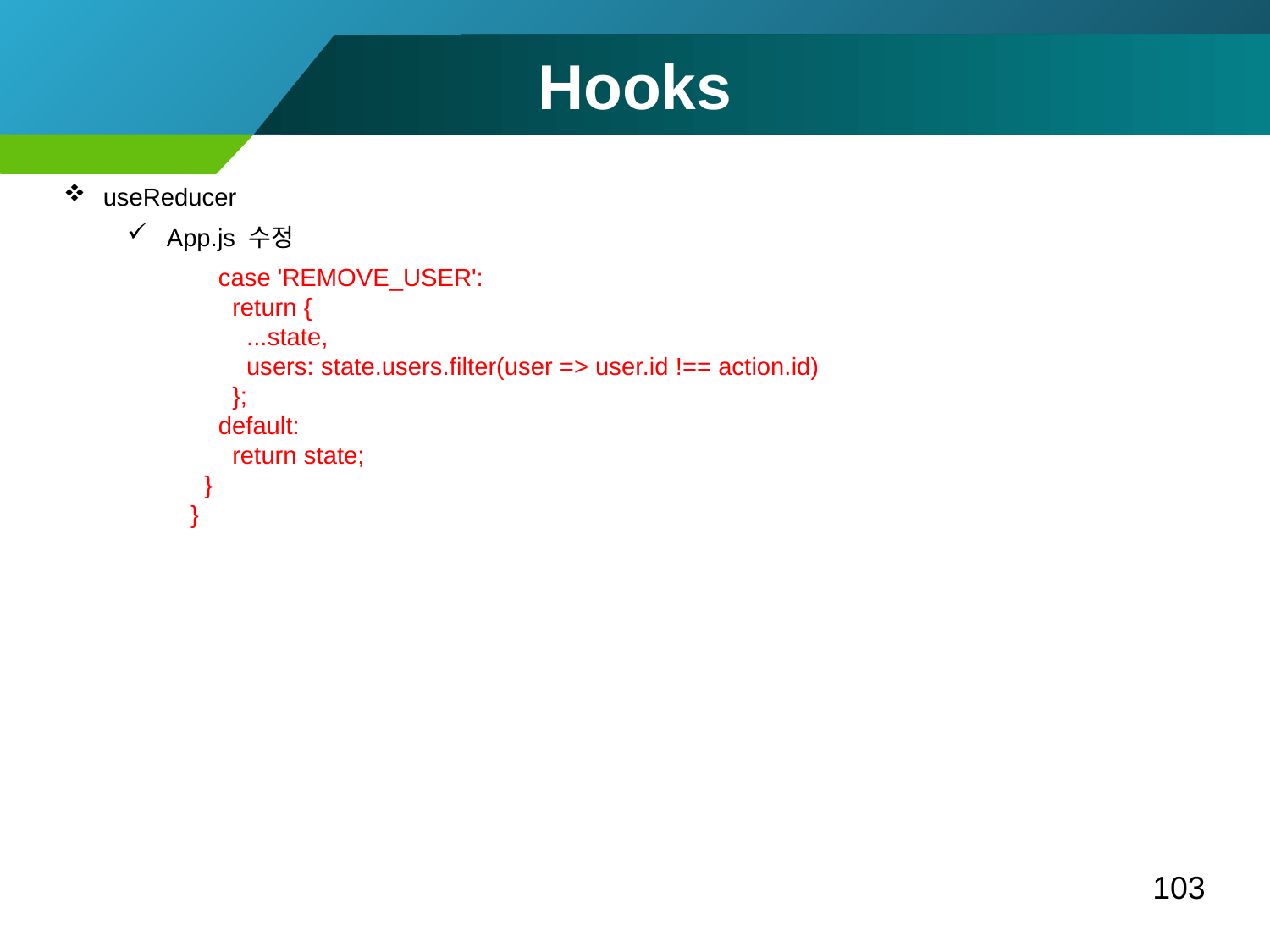

Hooks
useReducer
App.js 수정
    case 'REMOVE_USER':
      return {
        ...state,
        users: state.users.filter(user => user.id !== action.id)
      };
    default:
      return state;
  }
}

103